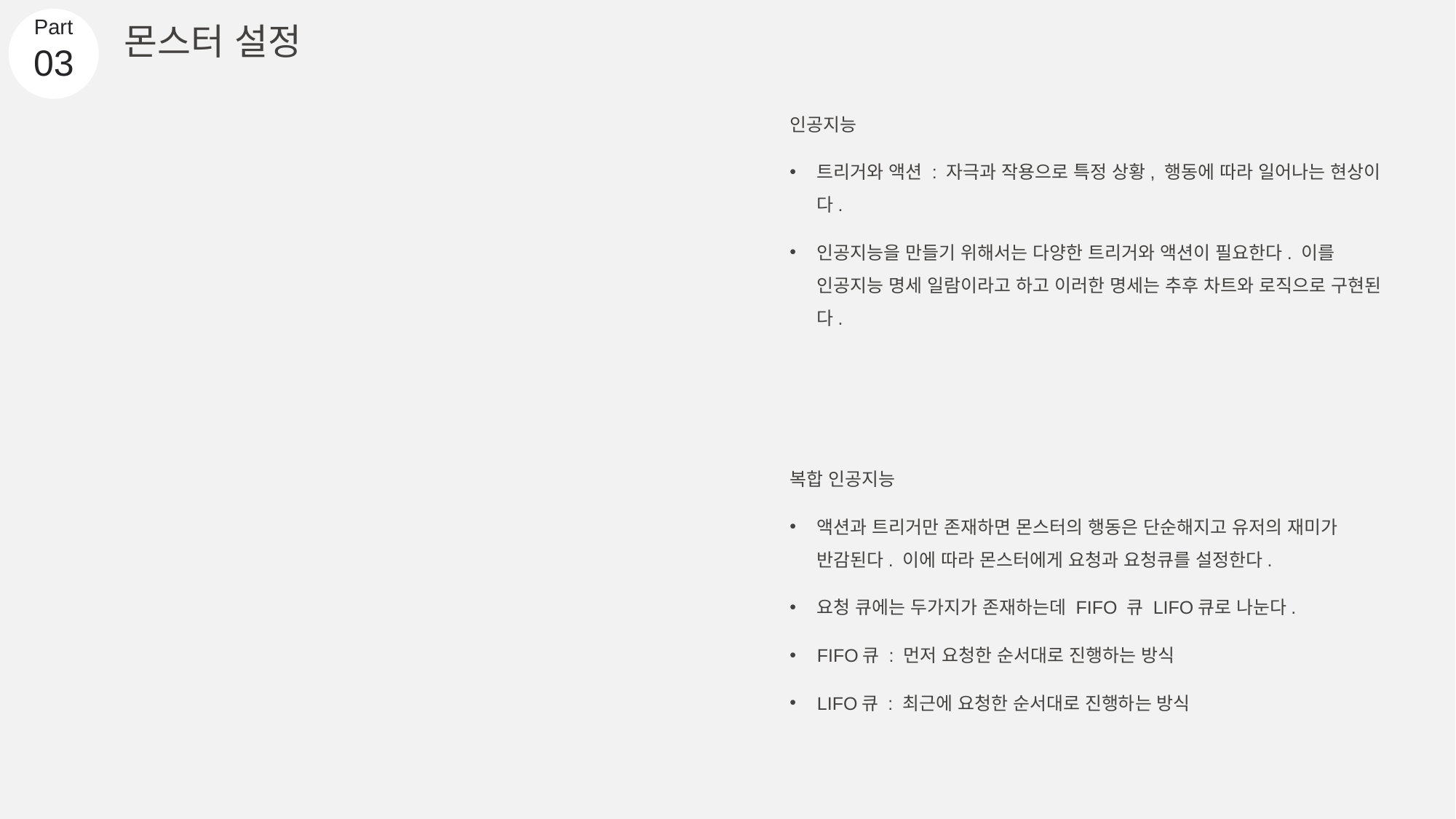

# 몬스터 설정
03

인공지능
트리거와 액션 : 자극과 작용으로 특정 상황, 행동에 따라 일어나는 현상이다.
인공지능을 만들기 위해서는 다양한 트리거와 액션이 필요한다. 이를 인공지능 명세 일람이라고 하고 이러한 명세는 추후 차트와 로직으로 구현된다.

복합 인공지능
액션과 트리거만 존재하면 몬스터의 행동은 단순해지고 유저의 재미가 반감된다. 이에 따라 몬스터에게 요청과 요청큐를 설정한다.
요청 큐에는 두가지가 존재하는데 FIFO 큐 LIFO큐로 나눈다.
FIFO큐 : 먼저 요청한 순서대로 진행하는 방식
LIFO큐 : 최근에 요청한 순서대로 진행하는 방식